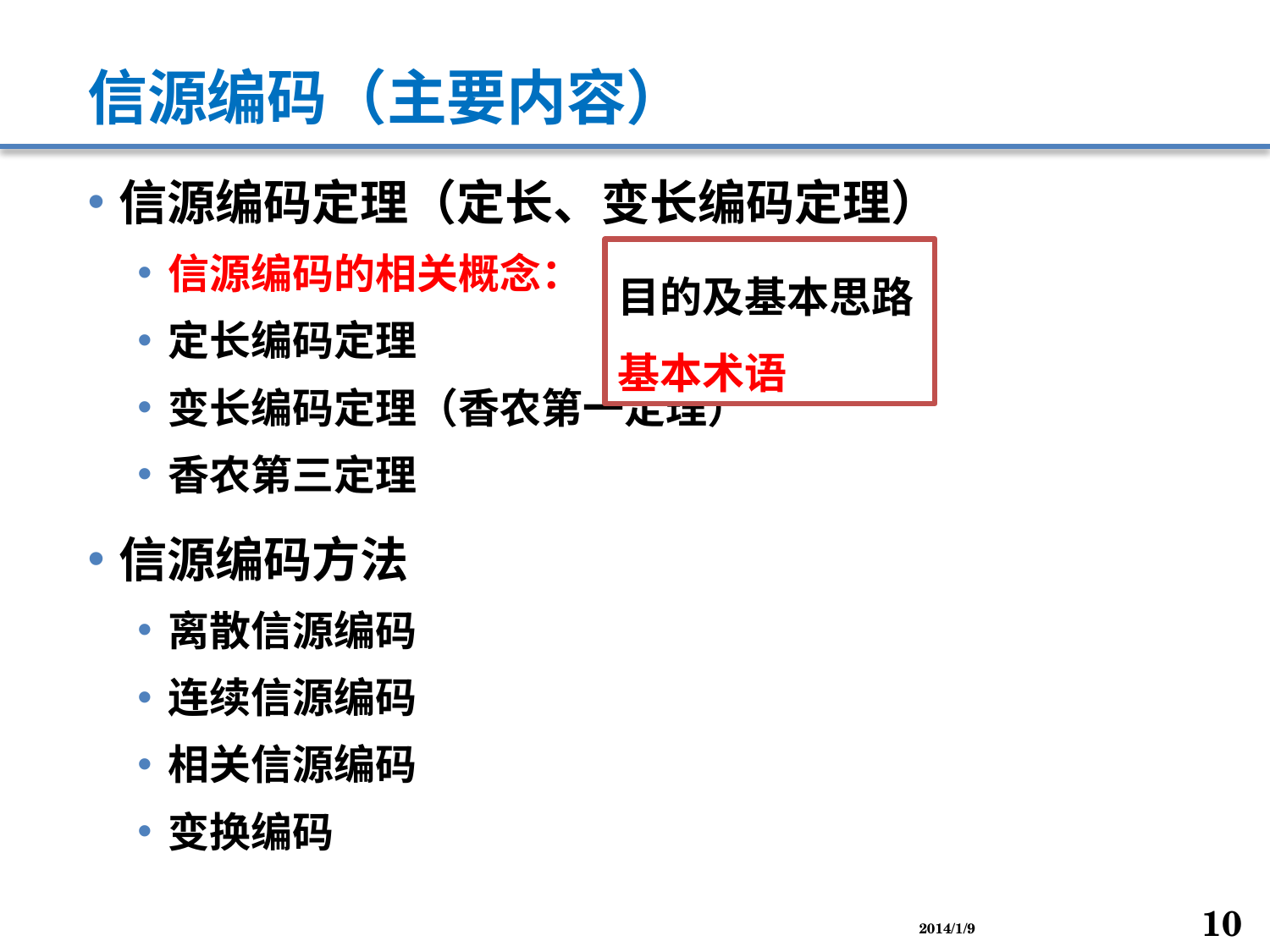

# 信源编码（主要内容）
信源编码定理（定长、变长编码定理）
信源编码的相关概念：
定长编码定理
变长编码定理（香农第一定理）
香农第三定理
信源编码方法
离散信源编码
连续信源编码
相关信源编码
变换编码
目的及基本思路
基本术语
2014/1/9
10